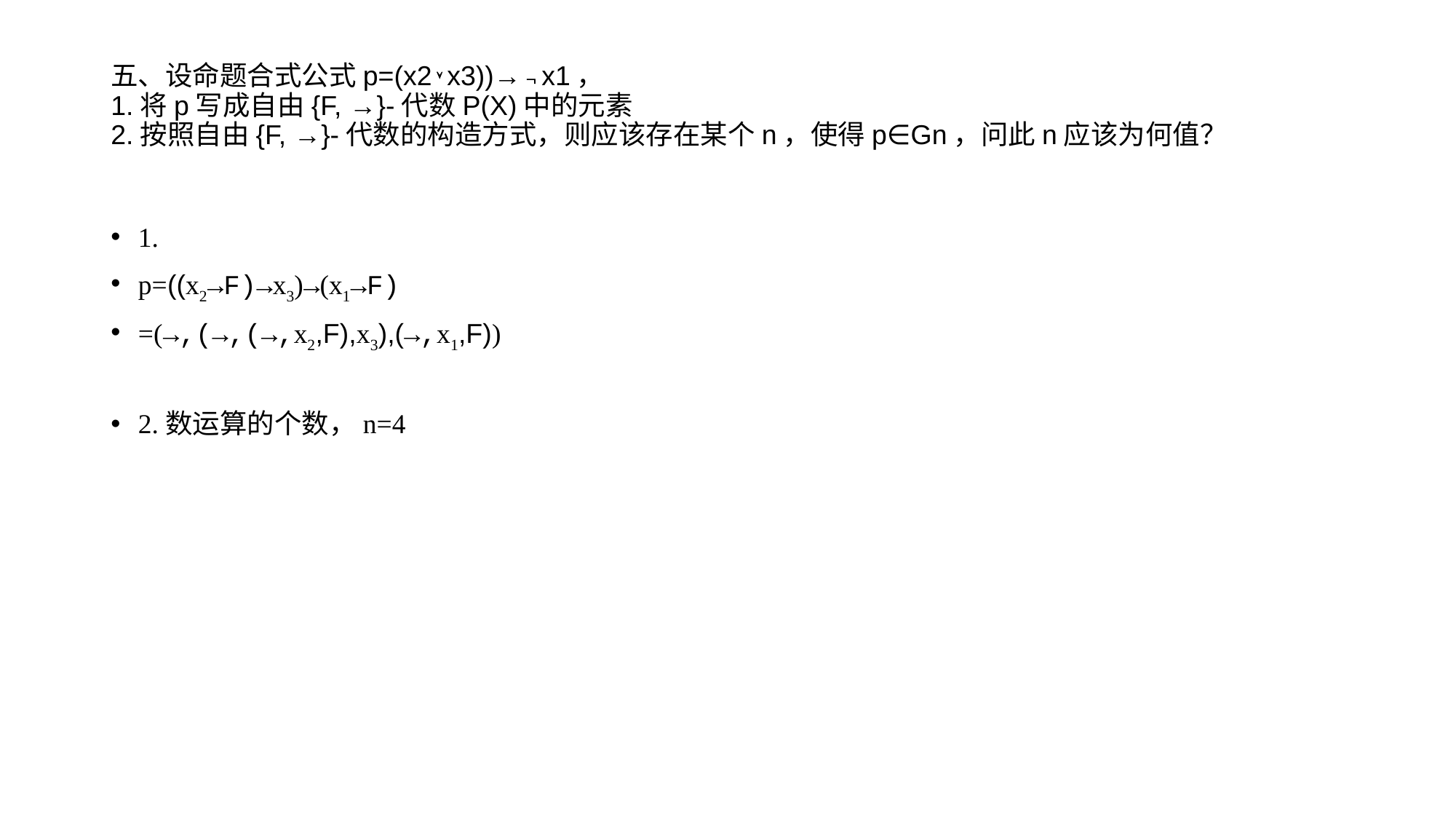

# 五、设命题合式公式p=(x2 ∨ x3))→ ¬ x1， 1.将p写成自由{F, →}-代数P(X)中的元素 2.按照自由{F, →}-代数的构造方式，则应该存在某个n，使得p∈Gn，问此n应该为何值？
1.
p=((x2→F)→x3)→(x1→F)
=(→,(→,(→,x2,F),x3),(→,x1,F))

2.数运算的个数，n=4